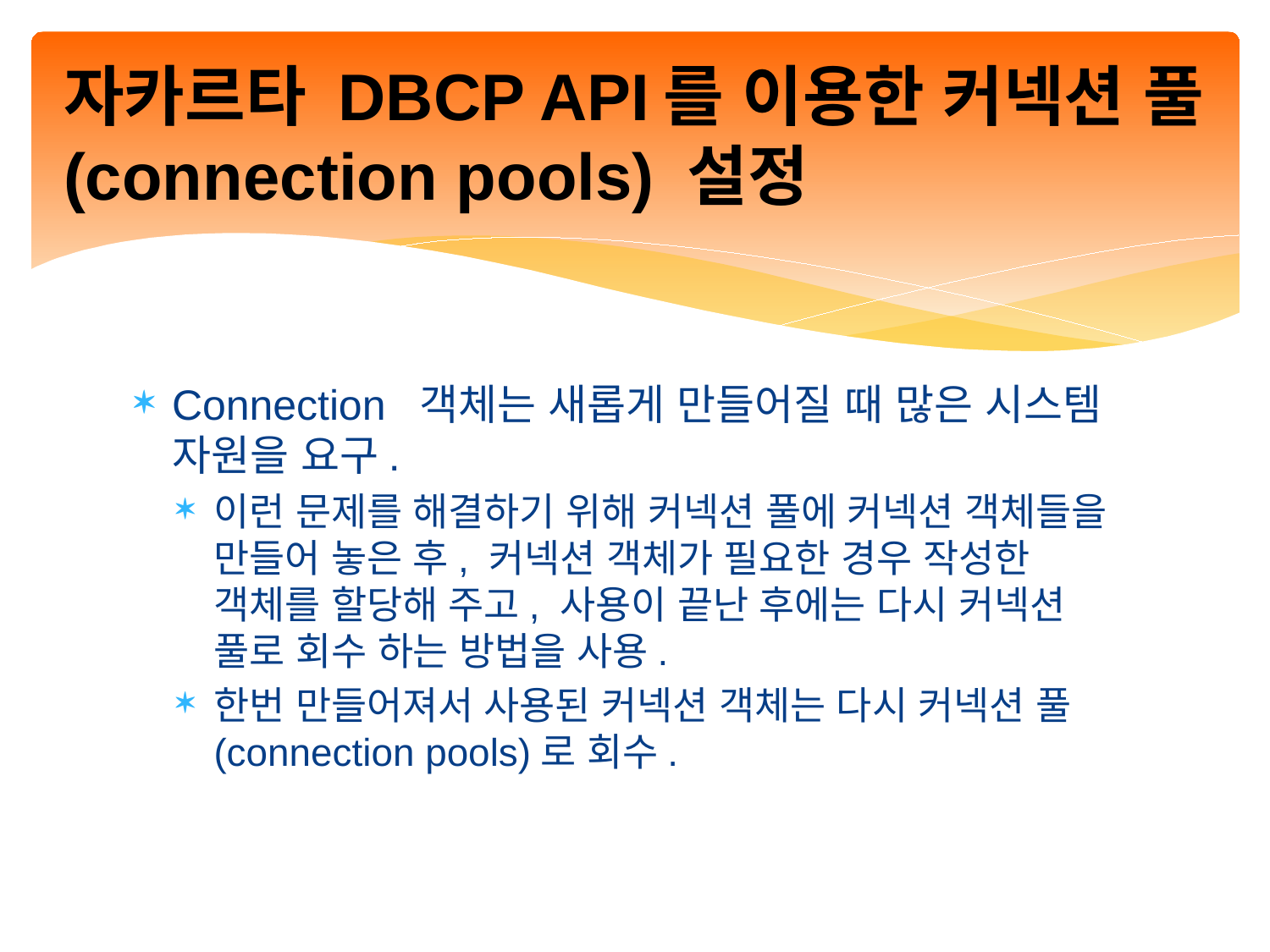

# 자카르타 DBCP API를 이용한 커넥션 풀(connection pools) 설정
Connection  객체는 새롭게 만들어질 때 많은 시스템 자원을 요구.
이런 문제를 해결하기 위해 커넥션 풀에 커넥션 객체들을 만들어 놓은 후, 커넥션 객체가 필요한 경우 작성한 객체를 할당해 주고, 사용이 끝난 후에는 다시 커넥션 풀로 회수 하는 방법을 사용.
한번 만들어져서 사용된 커넥션 객체는 다시 커넥션 풀(connection pools)로 회수.